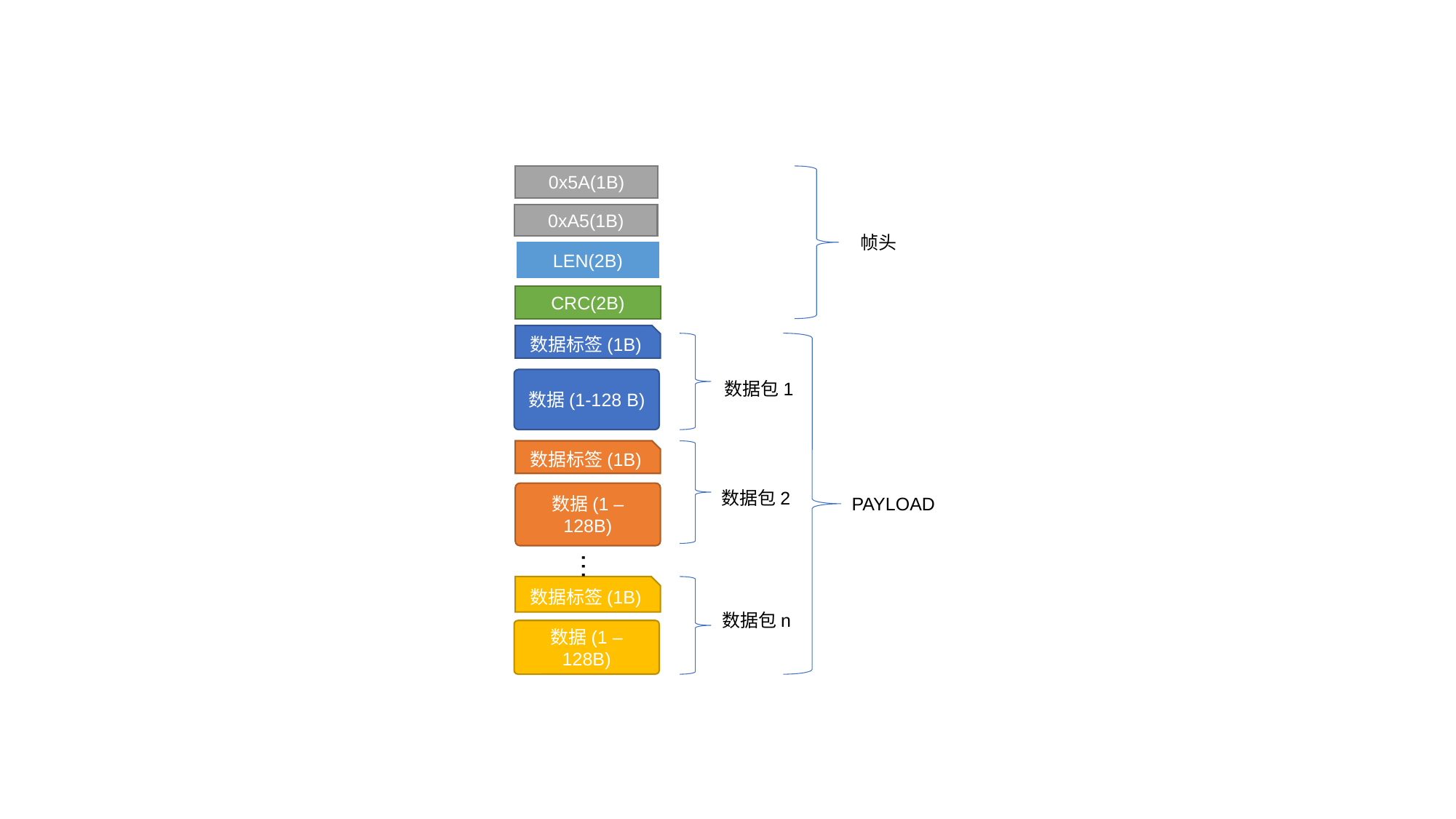

0x5A(1B)
0xA5(1B)
帧头
LEN(2B)
CRC(2B)
数据标签(1B)

数据(1-128 B)
数据包1
数据标签(1B)

数据包2
数据(1 – 128B)
PAYLOAD
…
数据标签(1B)

数据包n
数据(1 – 128B)